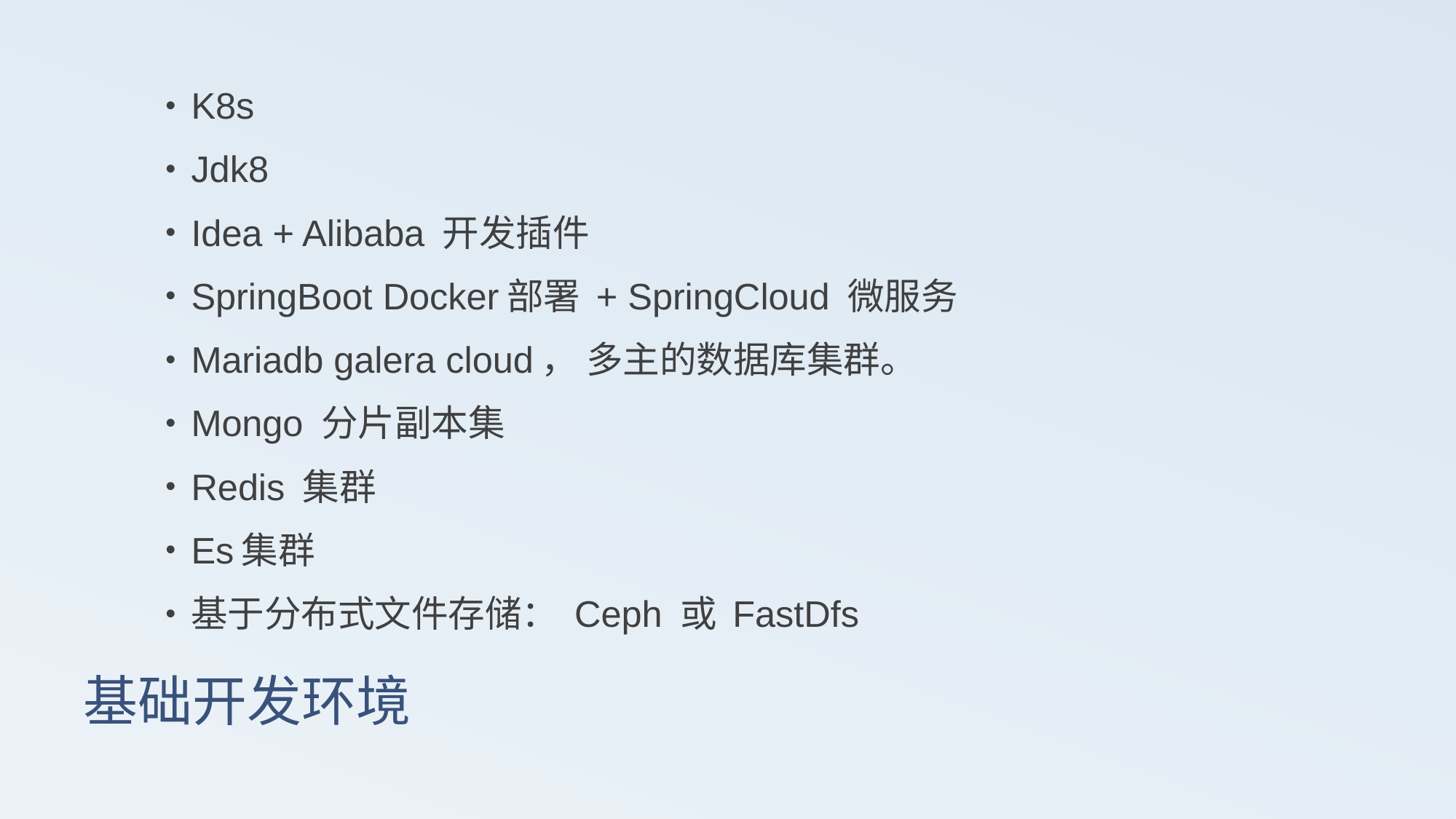

K8s
Jdk8
Idea + Alibaba 开发插件
SpringBoot Docker部署 + SpringCloud 微服务
Mariadb galera cloud， 多主的数据库集群。
Mongo 分片副本集
Redis 集群
Es集群
基于分布式文件存储： Ceph 或 FastDfs

# 基础开发环境